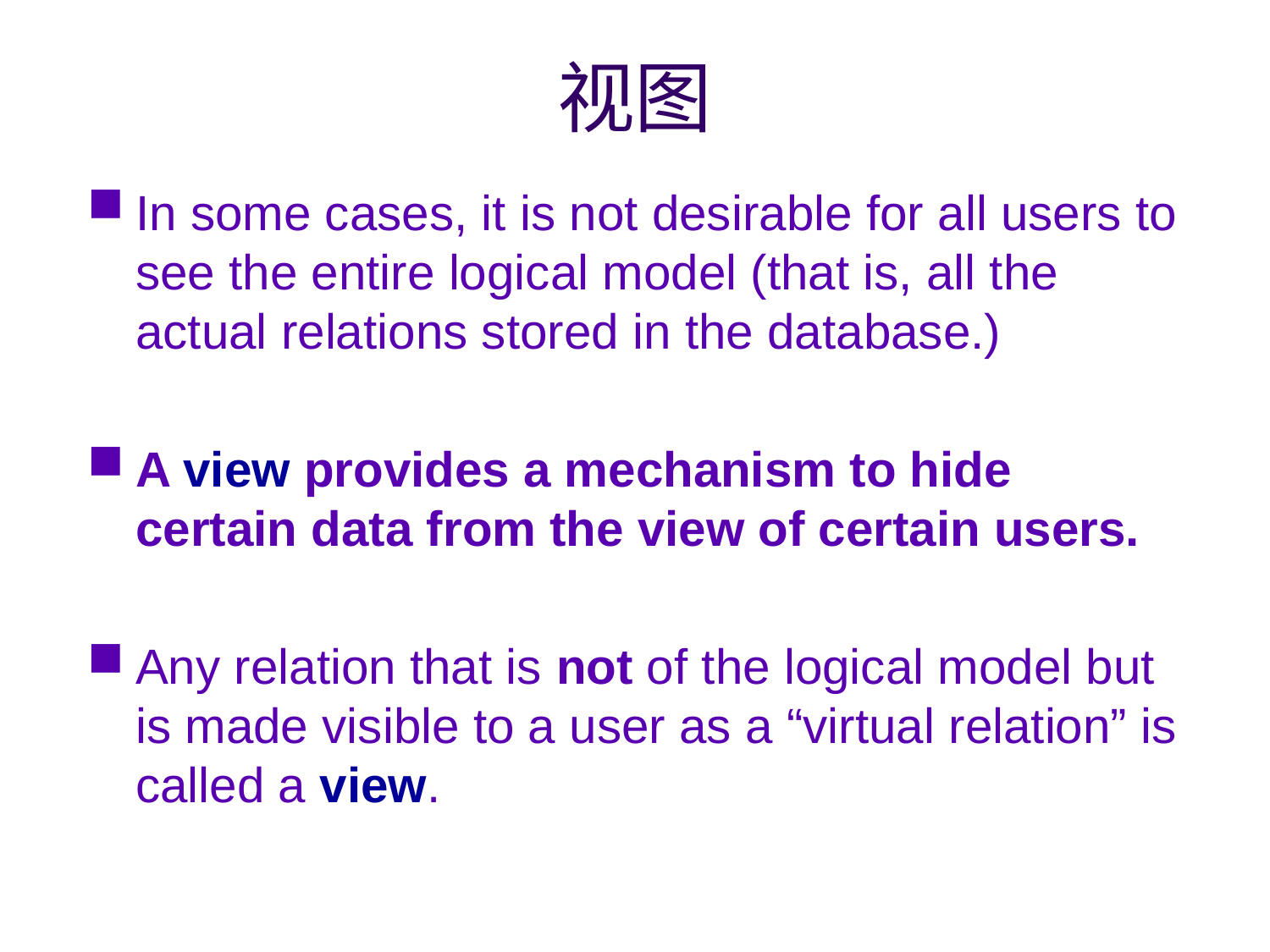

# 视图
In some cases, it is not desirable for all users to see the entire logical model (that is, all the actual relations stored in the database.)

A view provides a mechanism to hide certain data from the view of certain users.

Any relation that is not of the logical model but is made visible to a user as a “virtual relation” is called a view.